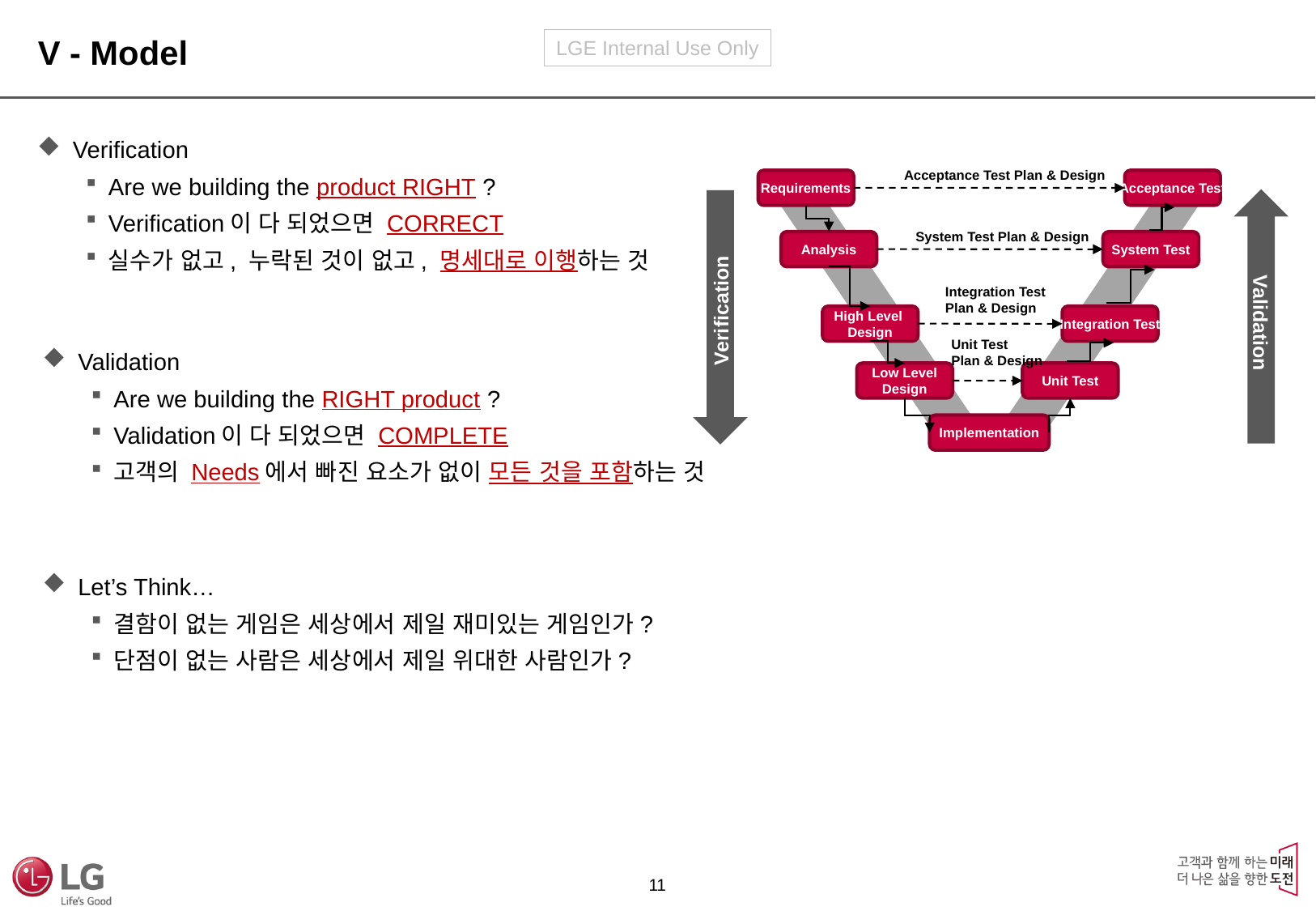

V - Model
 Verification
Are we building the product RIGHT ?
Verification이 다 되었으면 CORRECT
실수가 없고, 누락된 것이 없고, 명세대로 이행하는 것

Acceptance Test Plan & Design

Requirements
Acceptance Test
System Test Plan & Design
Analysis
System Test
Integration Test
Plan & Design
High Level
Design
Integration Test
Unit Test
Plan & Design
Low Level
Design
Unit Test
Implementation
Validation
Verification
 Validation
Are we building the RIGHT product ?
Validation이 다 되었으면 COMPLETE
고객의 Needs에서 빠진 요소가 없이 모든 것을 포함하는 것
 Let’s Think…
결함이 없는 게임은 세상에서 제일 재미있는 게임인가?
단점이 없는 사람은 세상에서 제일 위대한 사람인가?
11